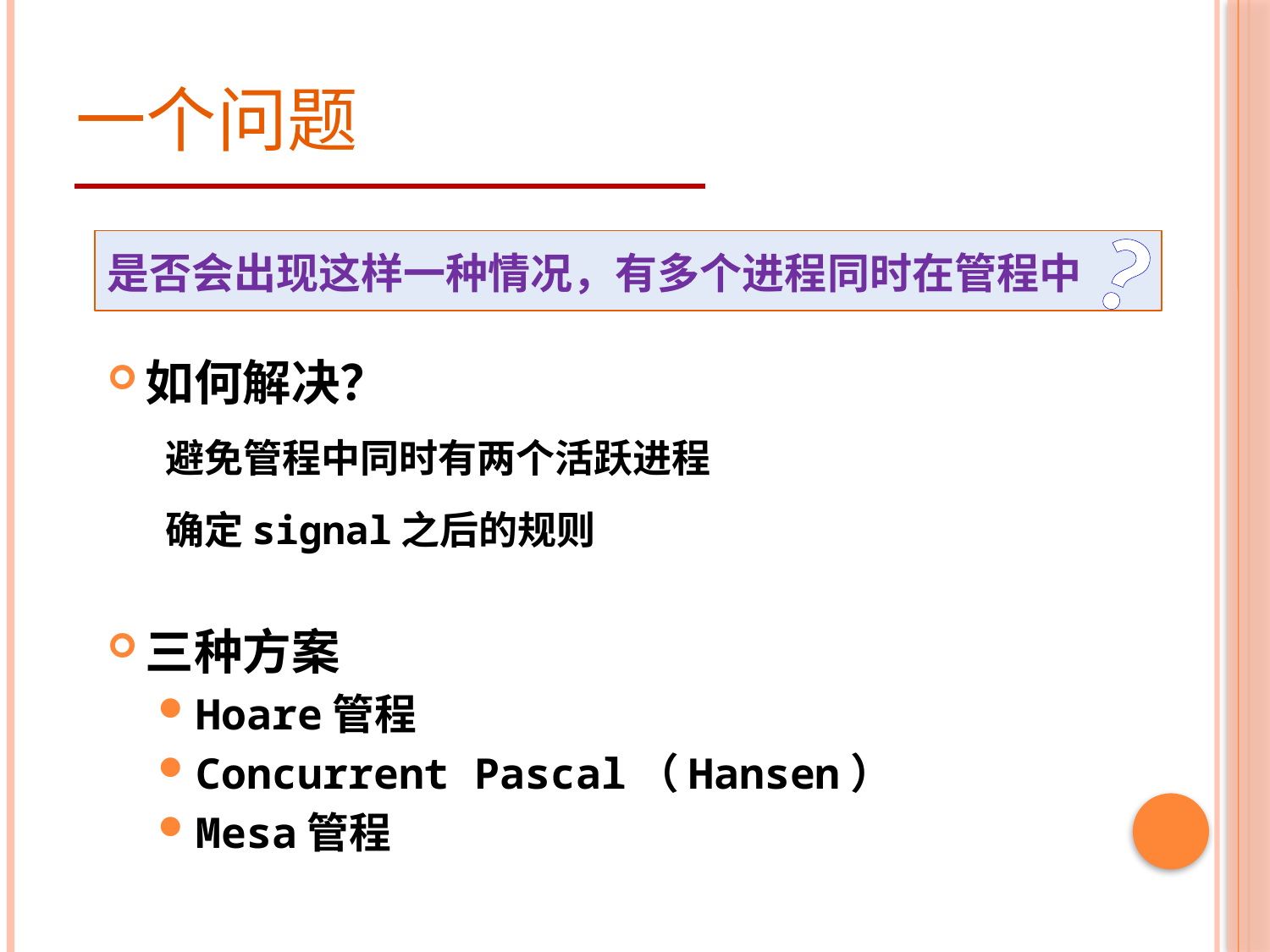

# 一个问题
？
是否会出现这样一种情况，有多个进程同时在管程中
如何解决？
   避免管程中同时有两个活跃进程
   确定signal之后的规则

三种方案
Hoare管程
Concurrent Pascal（Hansen）
Mesa管程